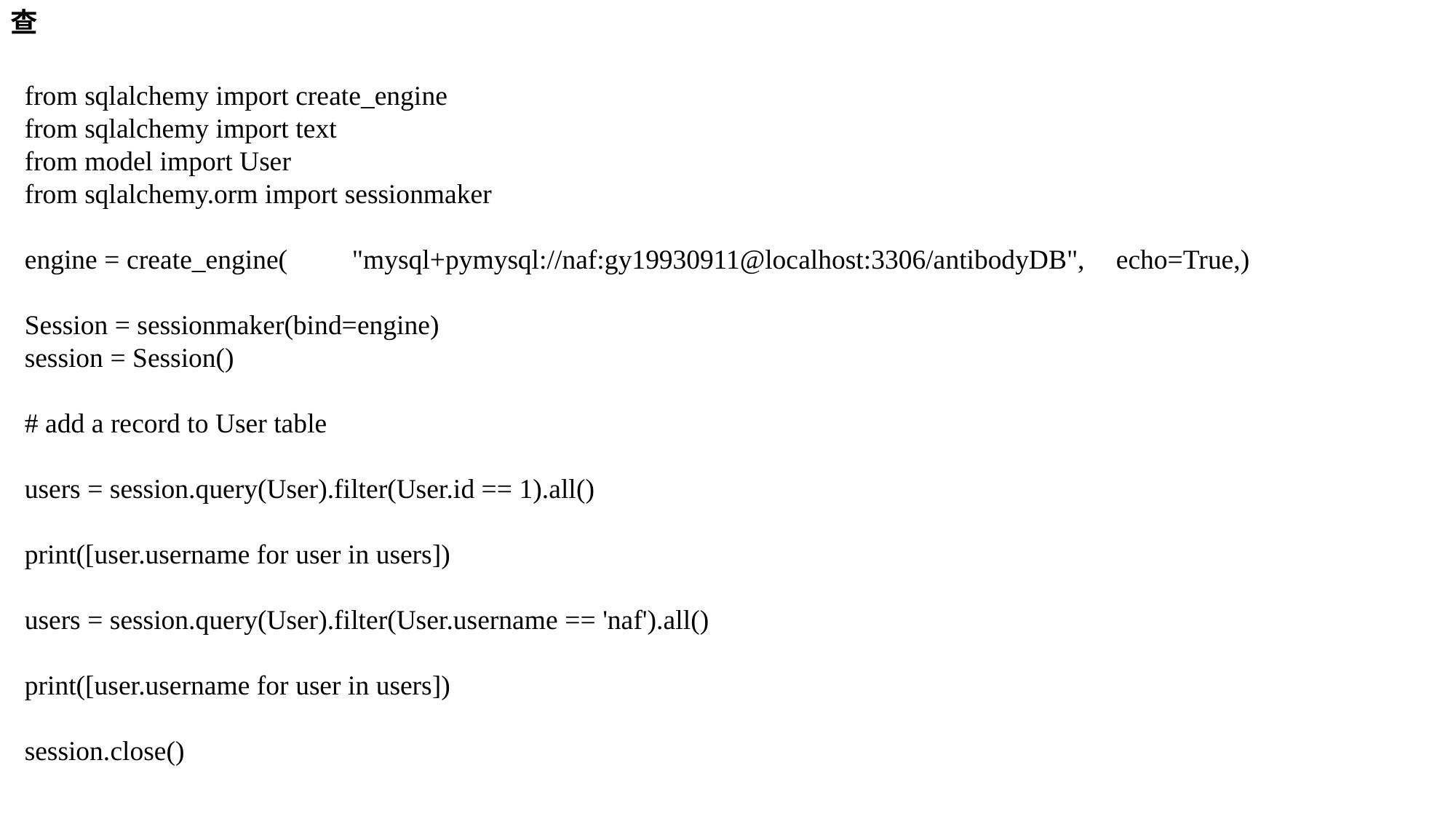

查
from sqlalchemy import create_engine
from sqlalchemy import text
from model import User
from sqlalchemy.orm import sessionmaker

engine = create_engine(	"mysql+pymysql://naf:gy19930911@localhost:3306/antibodyDB",	echo=True,)

Session = sessionmaker(bind=engine)
session = Session()

# add a record to User table

users = session.query(User).filter(User.id == 1).all()

print([user.username for user in users])

users = session.query(User).filter(User.username == 'naf').all()

print([user.username for user in users])

session.close()